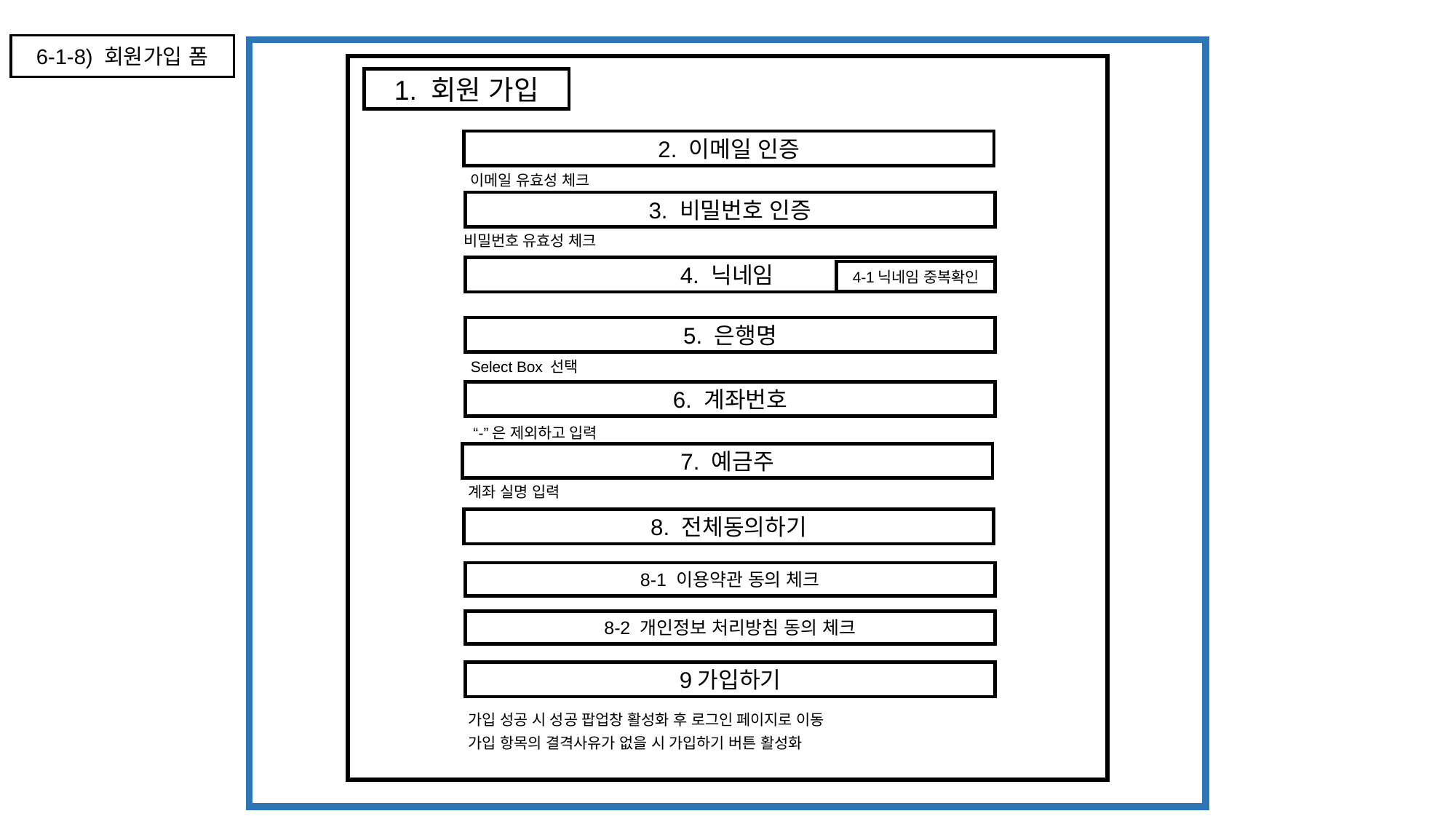

6-1-8) 회원가입 폼

1. 회원 가입
2. 이메일 인증
 이메일 유효성 체크
3. 비밀번호 인증
비밀번호 유효성 체크
4. 닉네임
4-1닉네임 중복확인
5. 은행명
Select Box 선택
6. 계좌번호
“-”은 제외하고 입력
7. 예금주
계좌 실명 입력
8. 전체동의하기
8-1 이용약관 동의 체크
8-2 개인정보 처리방침 동의 체크
9가입하기
가입 성공 시 성공 팝업창 활성화 후 로그인 페이지로 이동
가입 항목의 결격사유가 없을 시 가입하기 버튼 활성화